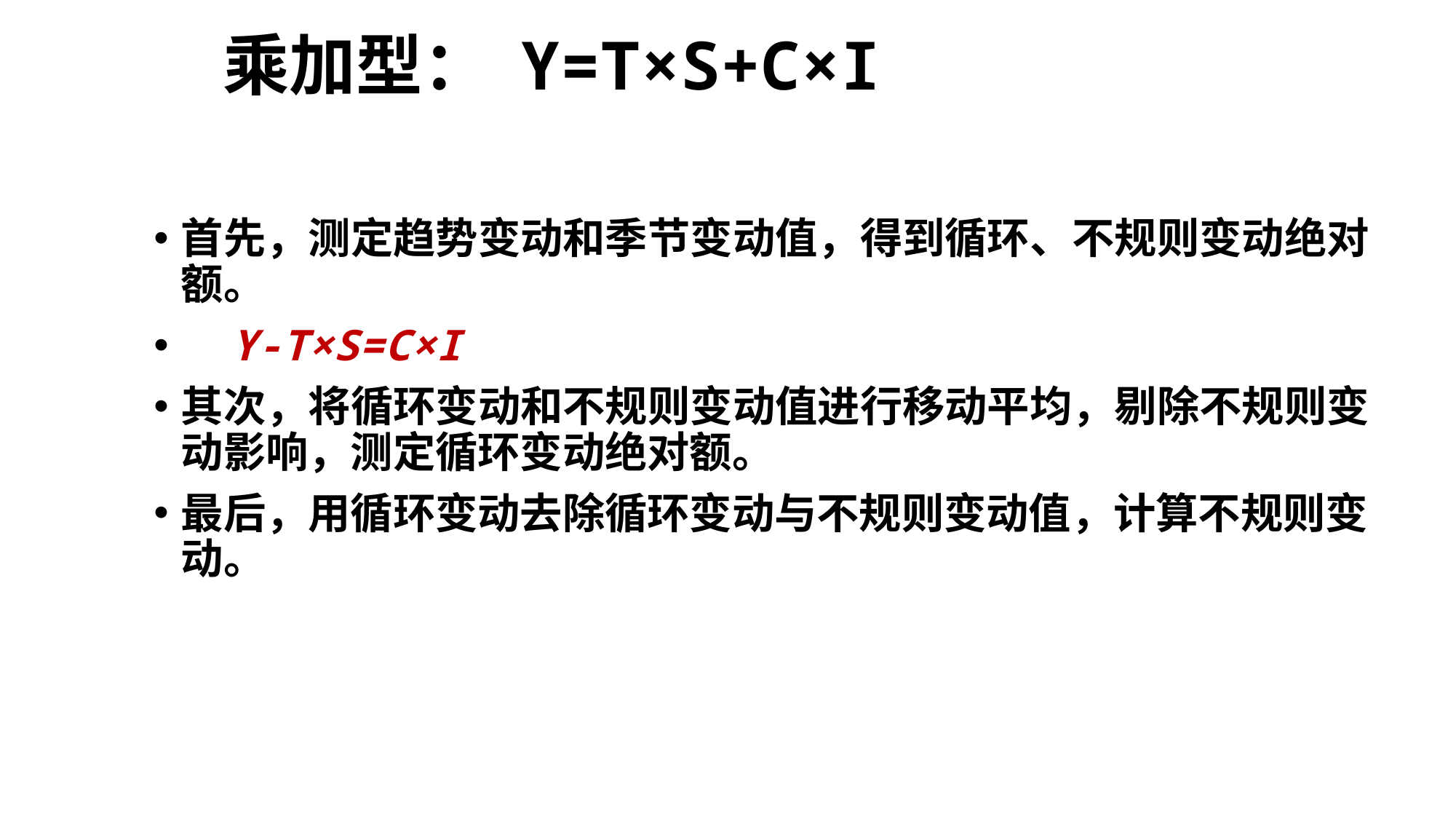

# 乘加型： Y=T×S+C×I
首先，测定趋势变动和季节变动值，得到循环、不规则变动绝对额。
  Y-T×S=C×I
其次，将循环变动和不规则变动值进行移动平均，剔除不规则变动影响，测定循环变动绝对额。
最后，用循环变动去除循环变动与不规则变动值，计算不规则变动。